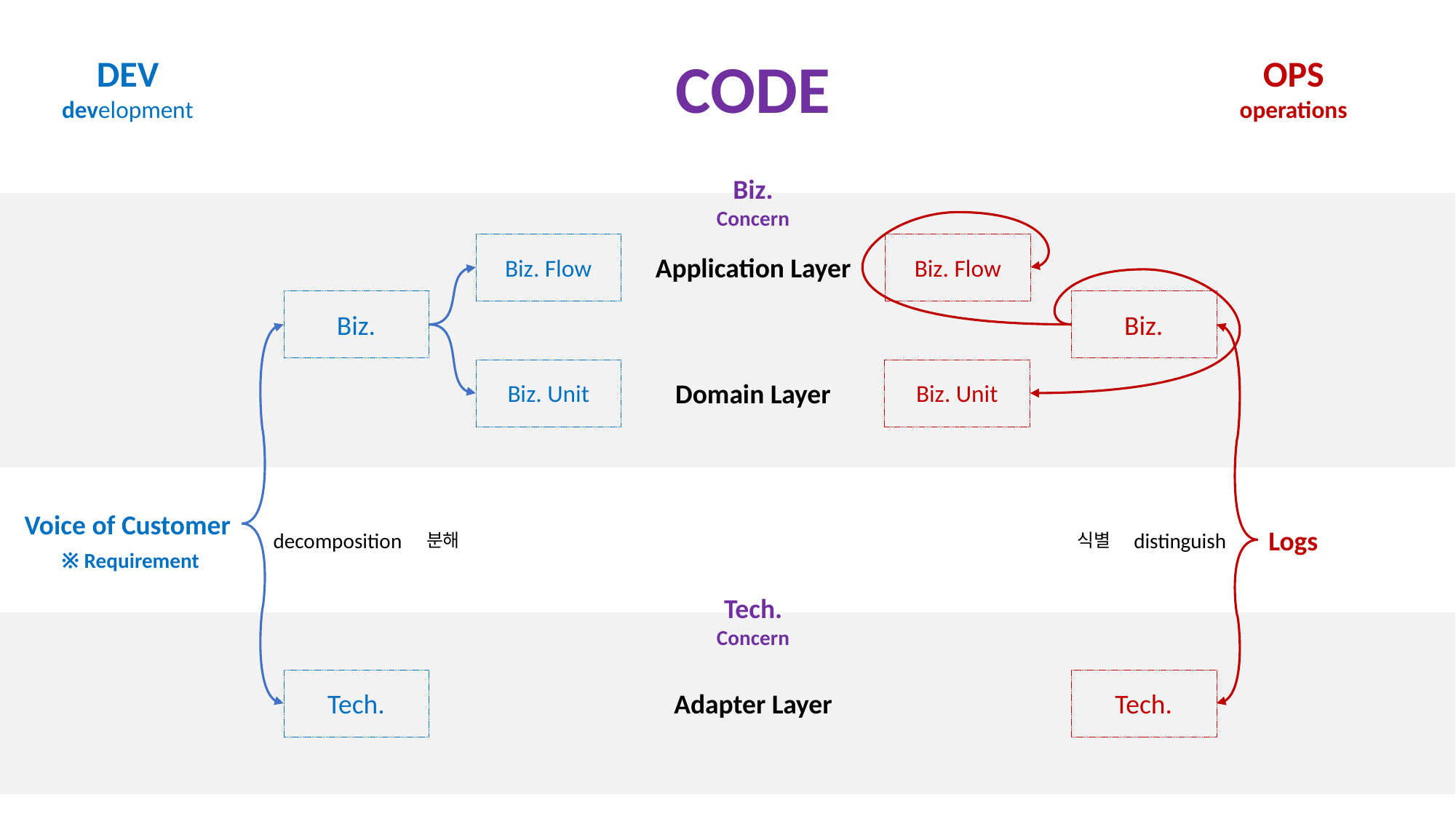

CODE
DEV
development
OPS
operations
Biz.
Concern

Application Layer
Biz. Flow
Biz. Flow

Biz.
Biz.

Domain Layer
Biz. Unit
Biz. Unit
Voice of Customer
※ Requirement
Logs
decomposition
distinguish
분해
식별
Tech.
Concern

Tech.
Adapter Layer
Tech.